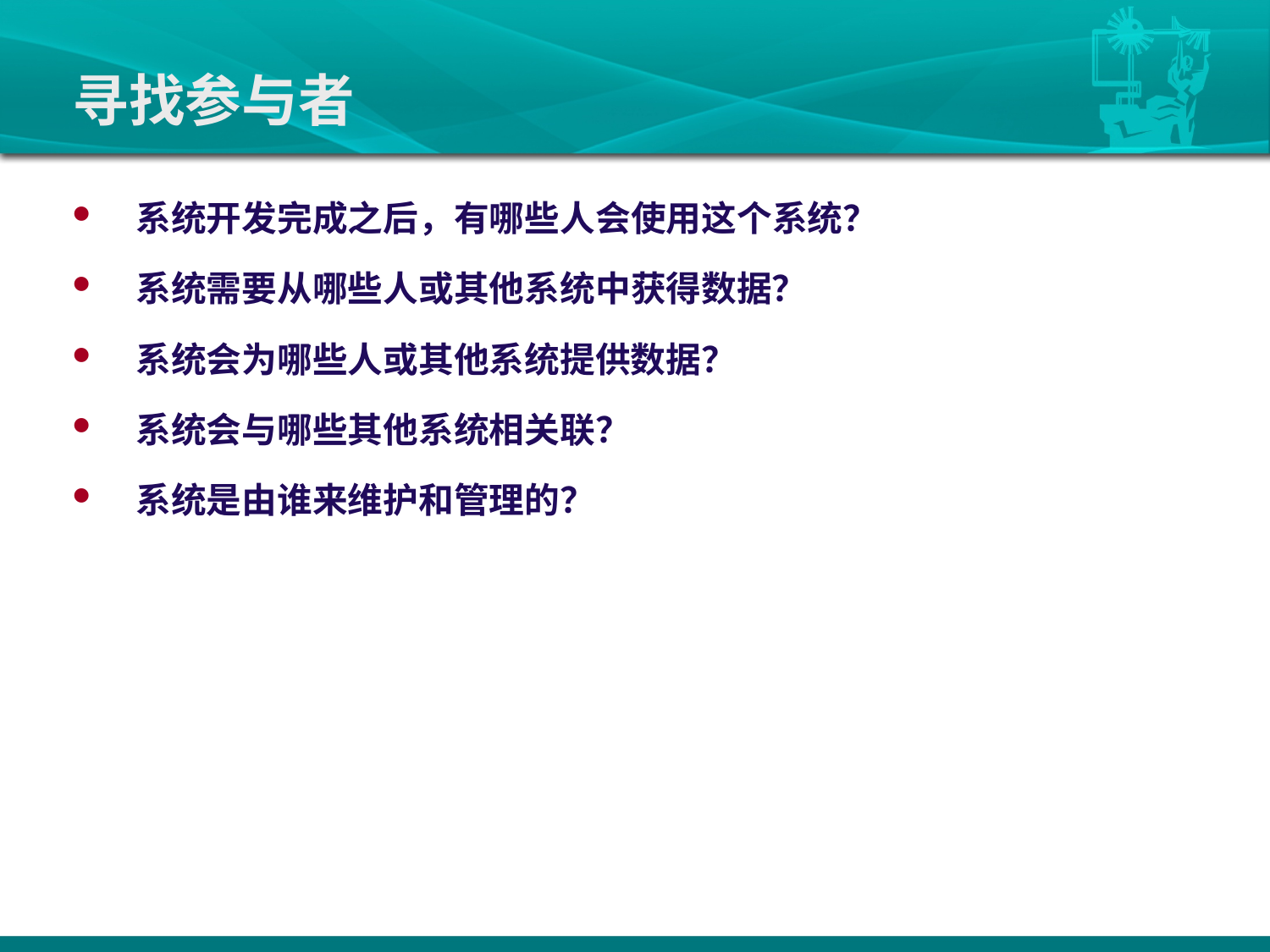

# 寻找参与者
系统开发完成之后，有哪些人会使用这个系统？
系统需要从哪些人或其他系统中获得数据？
系统会为哪些人或其他系统提供数据？
系统会与哪些其他系统相关联？
系统是由谁来维护和管理的？